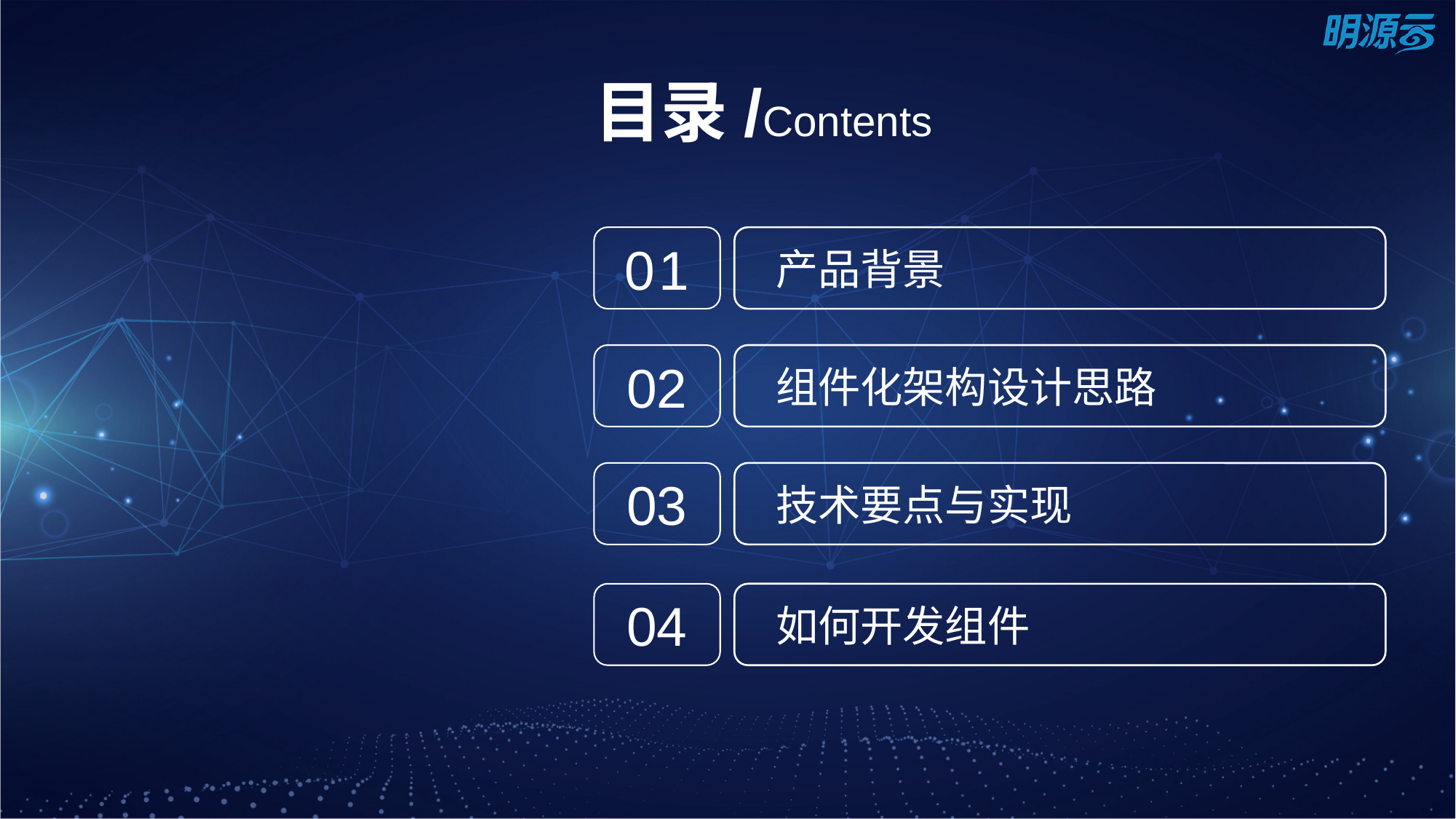

目录/Contents
01
  产品背景
02
  组件化架构设计思路
03
  技术要点与实现
04
  如何开发组件